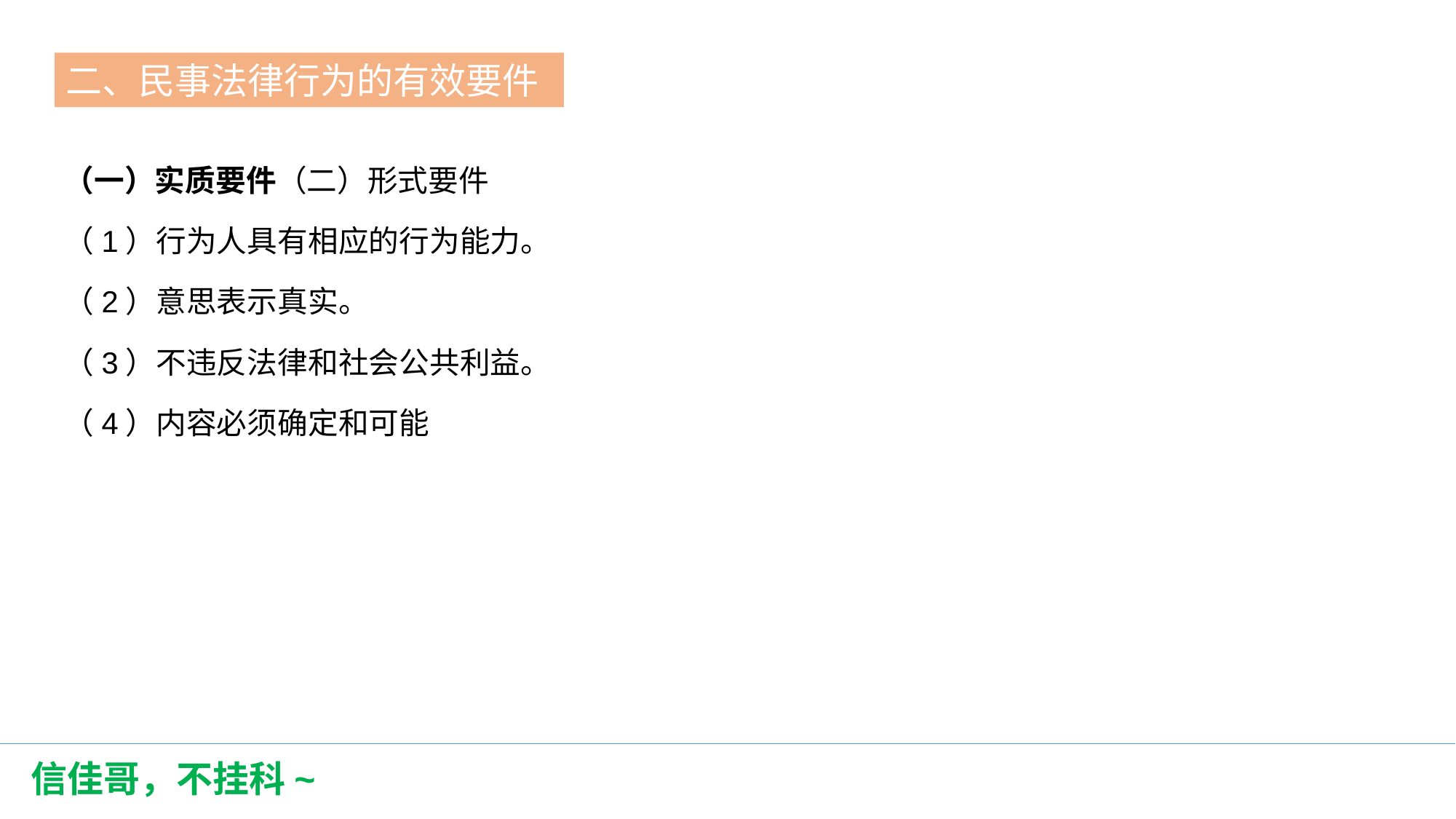

二、民事法律行为的有效要件
第一节
（一）实质要件（二）形式要件
（1）行为人具有相应的行为能力。
（2）意思表示真实。
（3）不违反法律和社会公共利益。
（4）内容必须确定和可能